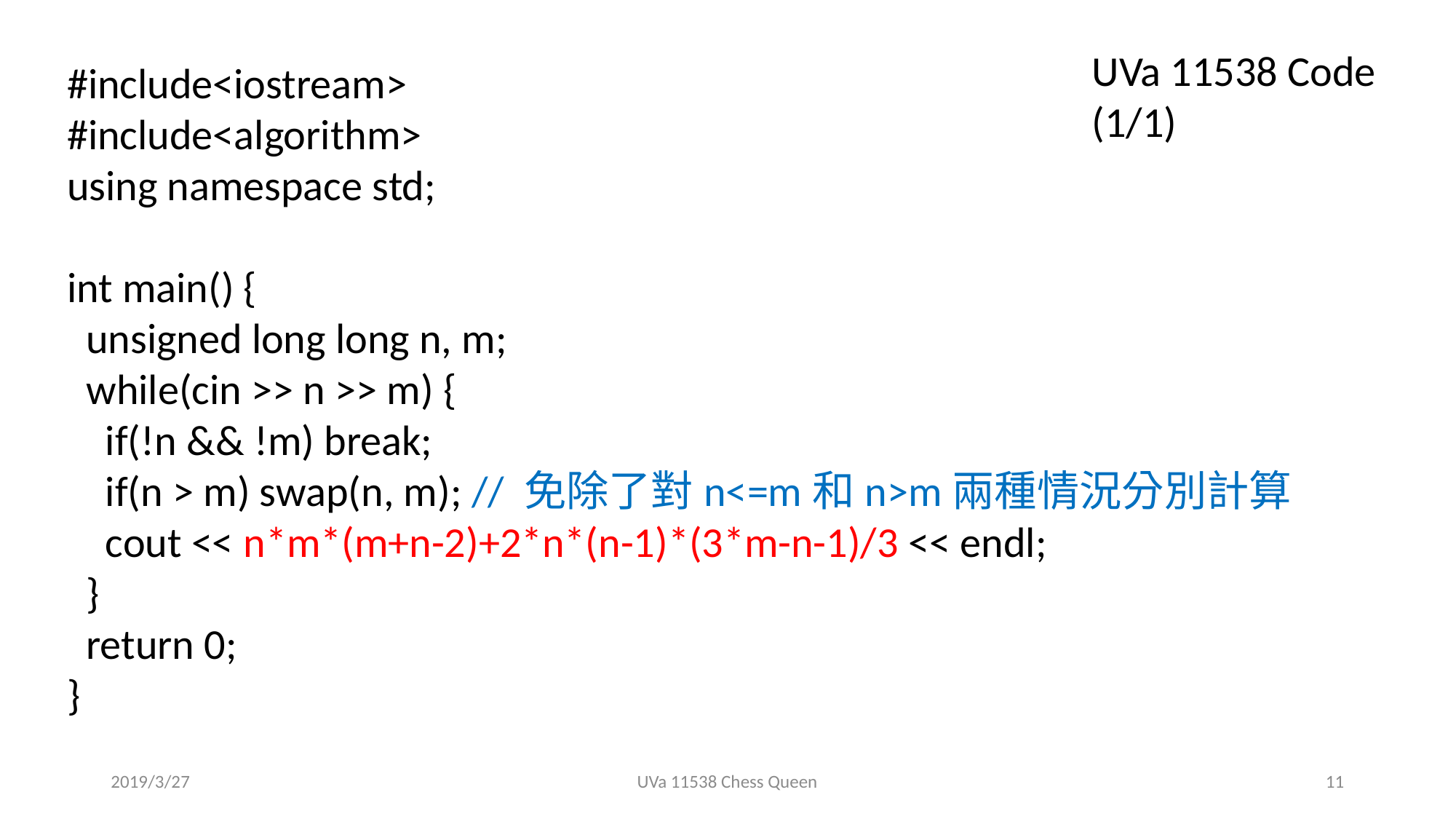

UVa 11538 Code (1/1)
#include<iostream>
#include<algorithm>
using namespace std;

int main() {
  unsigned long long n, m;
  while(cin >> n >> m) {
    if(!n && !m) break;
    if(n > m) swap(n, m); // 免除了對n<=m和n>m兩種情況分別計算
    cout << n*m*(m+n-2)+2*n*(n-1)*(3*m-n-1)/3 << endl;
  }
  return 0;
}
2019/3/27
UVa 11538 Chess Queen
11